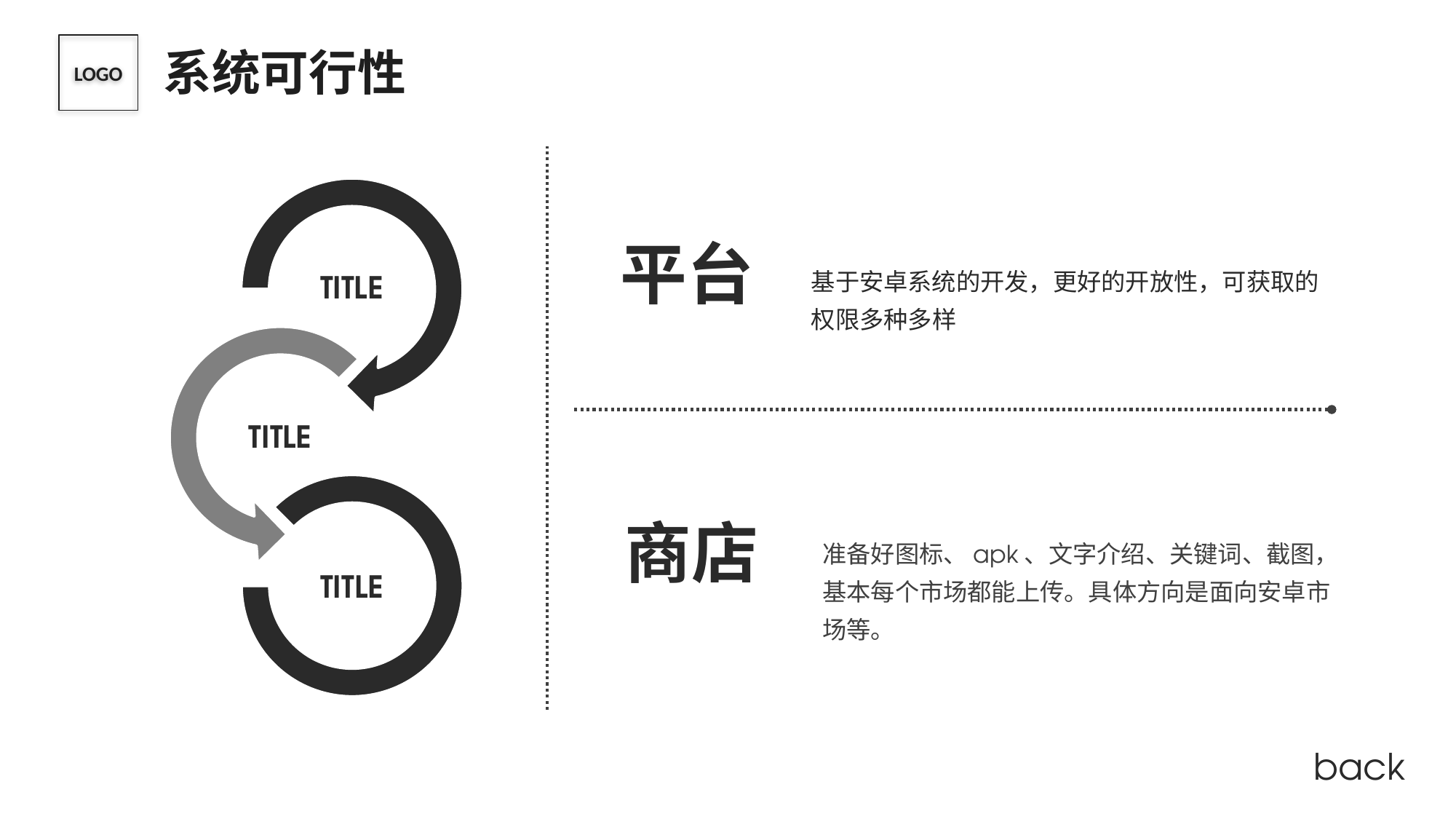

系统可行性
LOGO
TITLE
TITLE
TITLE
平台
基于安卓系统的开发，更好的开放性，可获取的权限多种多样
商店
准备好图标、apk、文字介绍、关键词、截图，基本每个市场都能上传。具体方向是面向安卓市场等。
back